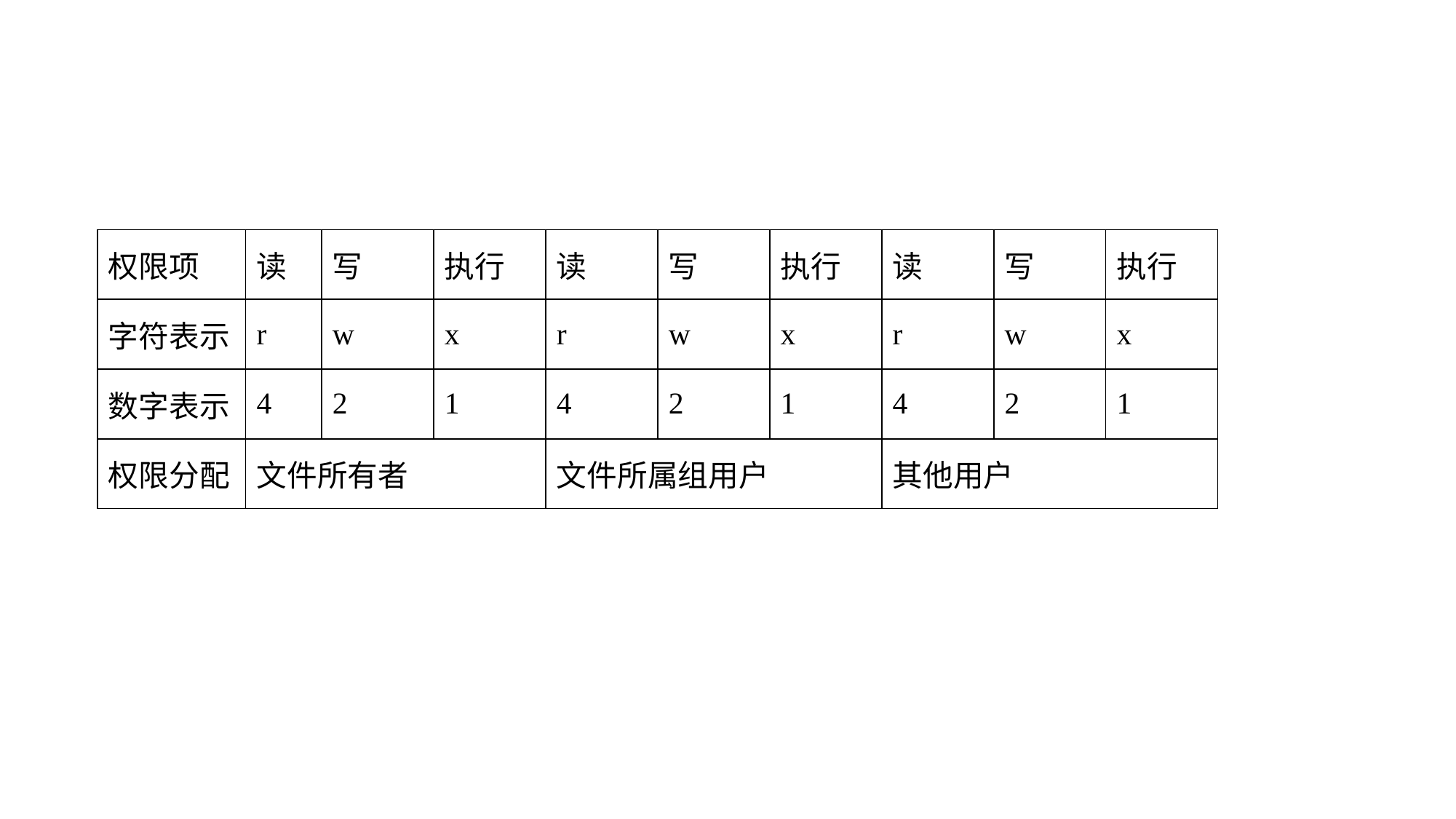

| 权限项 | 读 | 写 | 执行 | 读 | 写 | 执行 | 读 | 写 | 执行 |
| --- | --- | --- | --- | --- | --- | --- | --- | --- | --- |
| 字符表示 | r | w | x | r | w | x | r | w | x |
| 数字表示 | 4 | 2 | 1 | 4 | 2 | 1 | 4 | 2 | 1 |
| 权限分配 | 文件所有者 |  |  | 文件所属组用户 |  |  | 其他用户 |  |  |